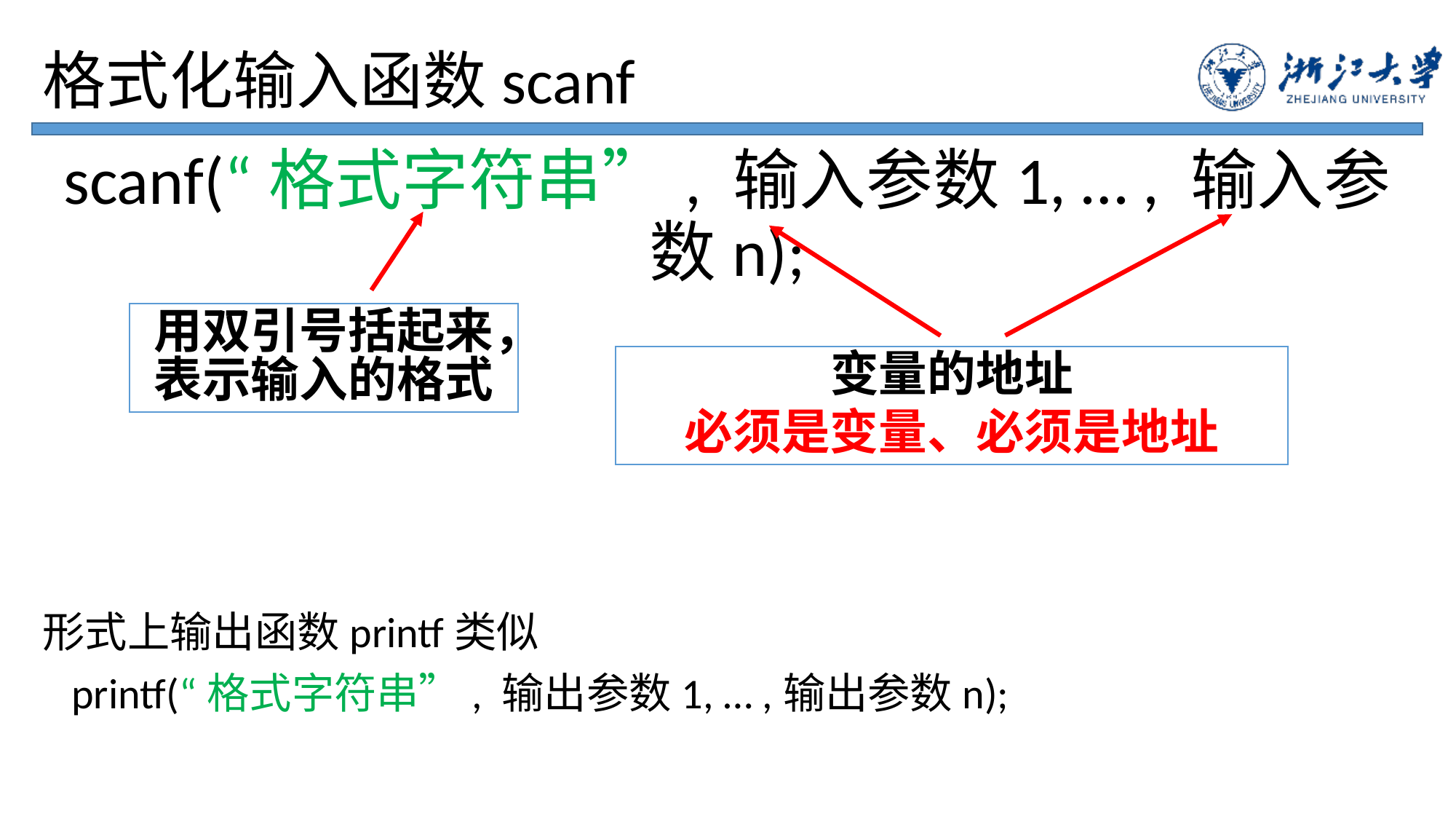

# 格式化输入函数scanf
scanf(“格式字符串”, 输入参数1, … , 输入参数n);

形式上输出函数printf类似
   printf(“格式字符串”, 输出参数1, … ,输出参数n);

用双引号括起来，表示输入的格式
变量的地址
必须是变量、必须是地址
15